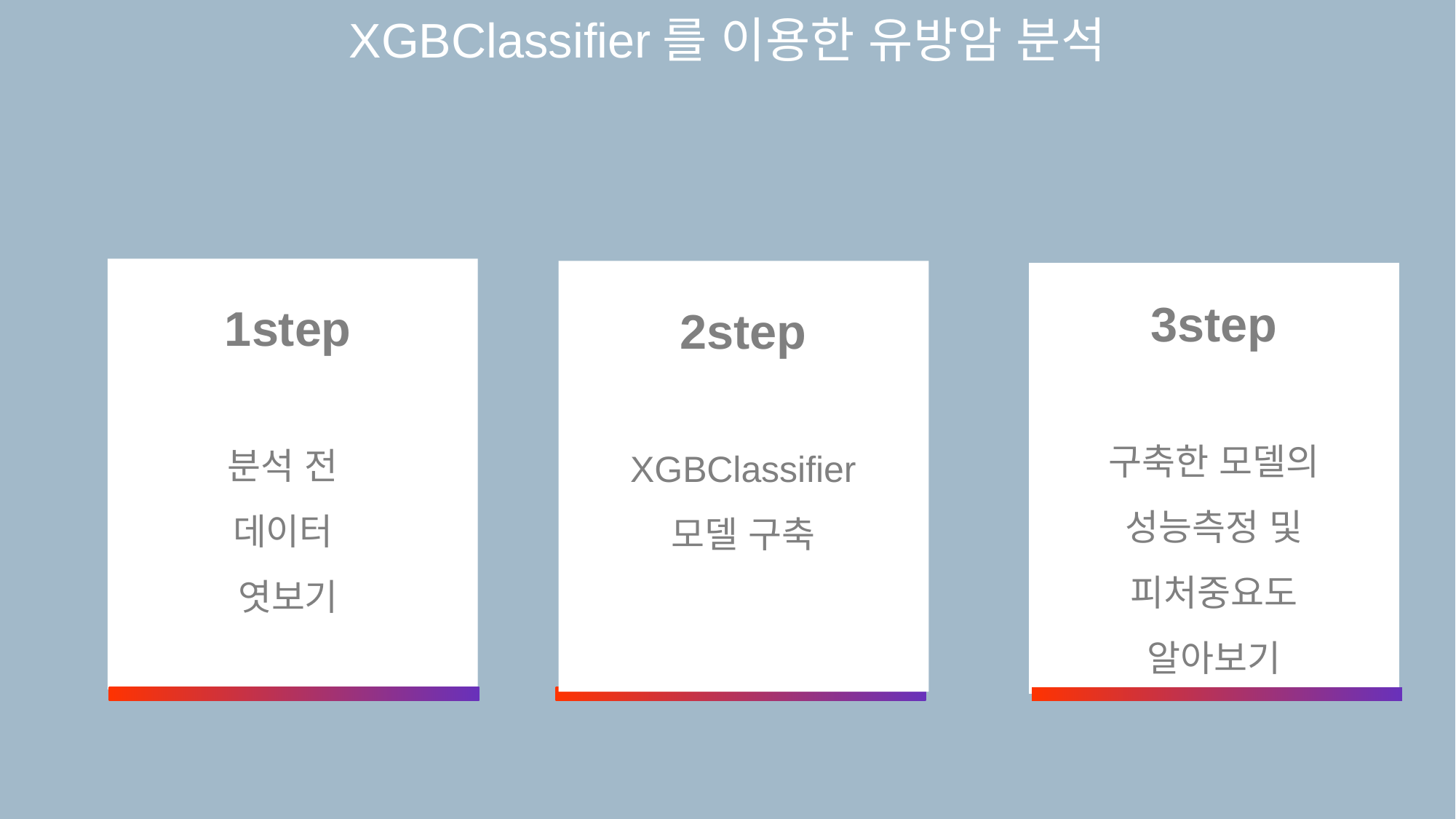

XGBClassifier를 이용한 유방암 분석

3step

구축한 모델의
성능측정 및
피처중요도
알아보기

1step

분석 전
데이터
엿보기

2step

XGBClassifier
모델 구축